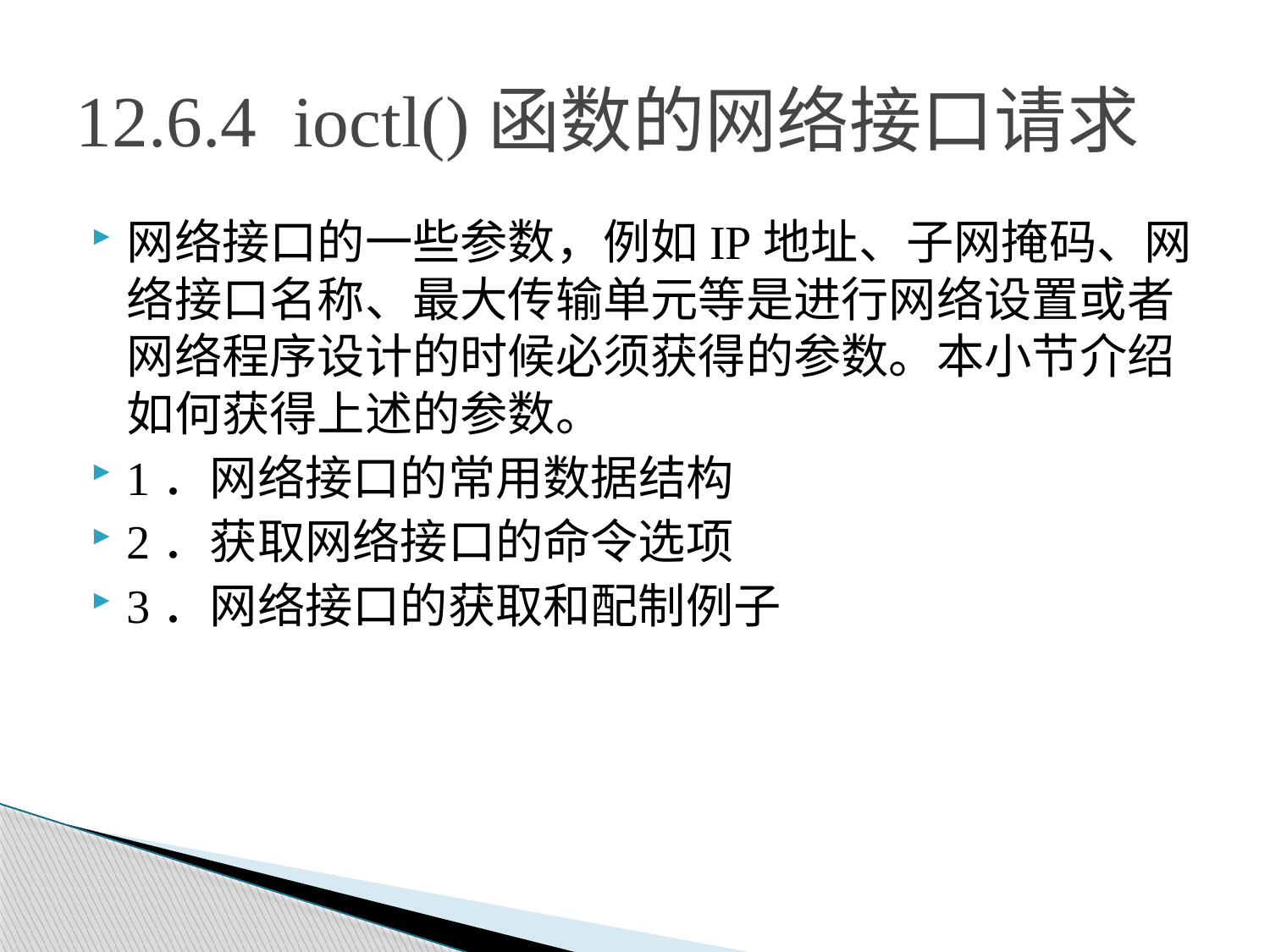

# 12.6.4  ioctl()函数的网络接口请求
网络接口的一些参数，例如IP地址、子网掩码、网络接口名称、最大传输单元等是进行网络设置或者网络程序设计的时候必须获得的参数。本小节介绍如何获得上述的参数。
1．网络接口的常用数据结构
2．获取网络接口的命令选项
3．网络接口的获取和配制例子